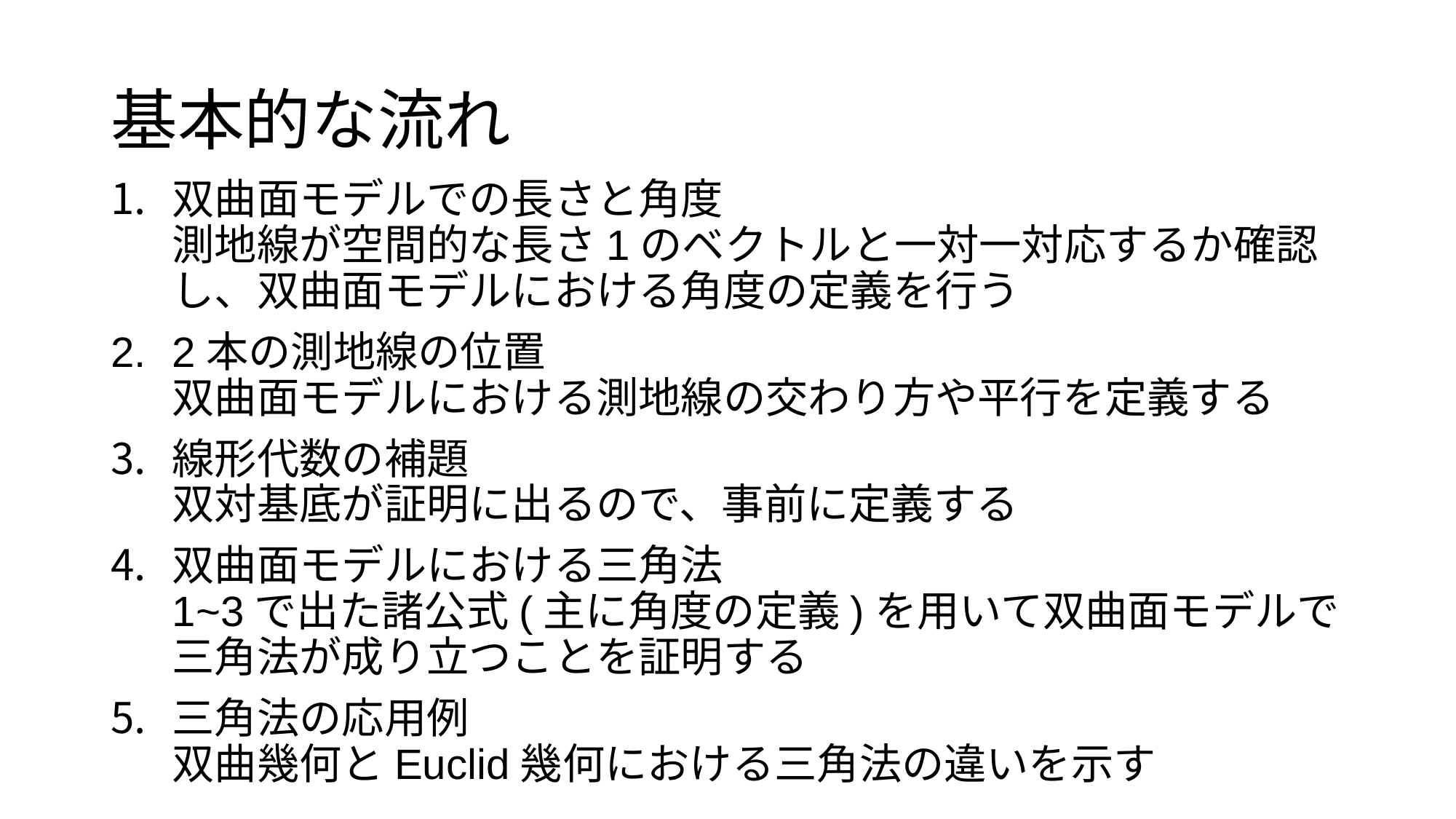

# 基本的な流れ
双曲面モデルでの長さと角度
測地線が空間的な長さ1のベクトルと一対一対応するか確認し、双曲面モデルにおける角度の定義を行う
2本の測地線の位置
双曲面モデルにおける測地線の交わり方や平行を定義する
線形代数の補題
双対基底が証明に出るので、事前に定義する
双曲面モデルにおける三角法
1~3で出た諸公式(主に角度の定義)を用いて双曲面モデルで三角法が成り立つことを証明する
三角法の応用例
双曲幾何とEuclid幾何における三角法の違いを示す